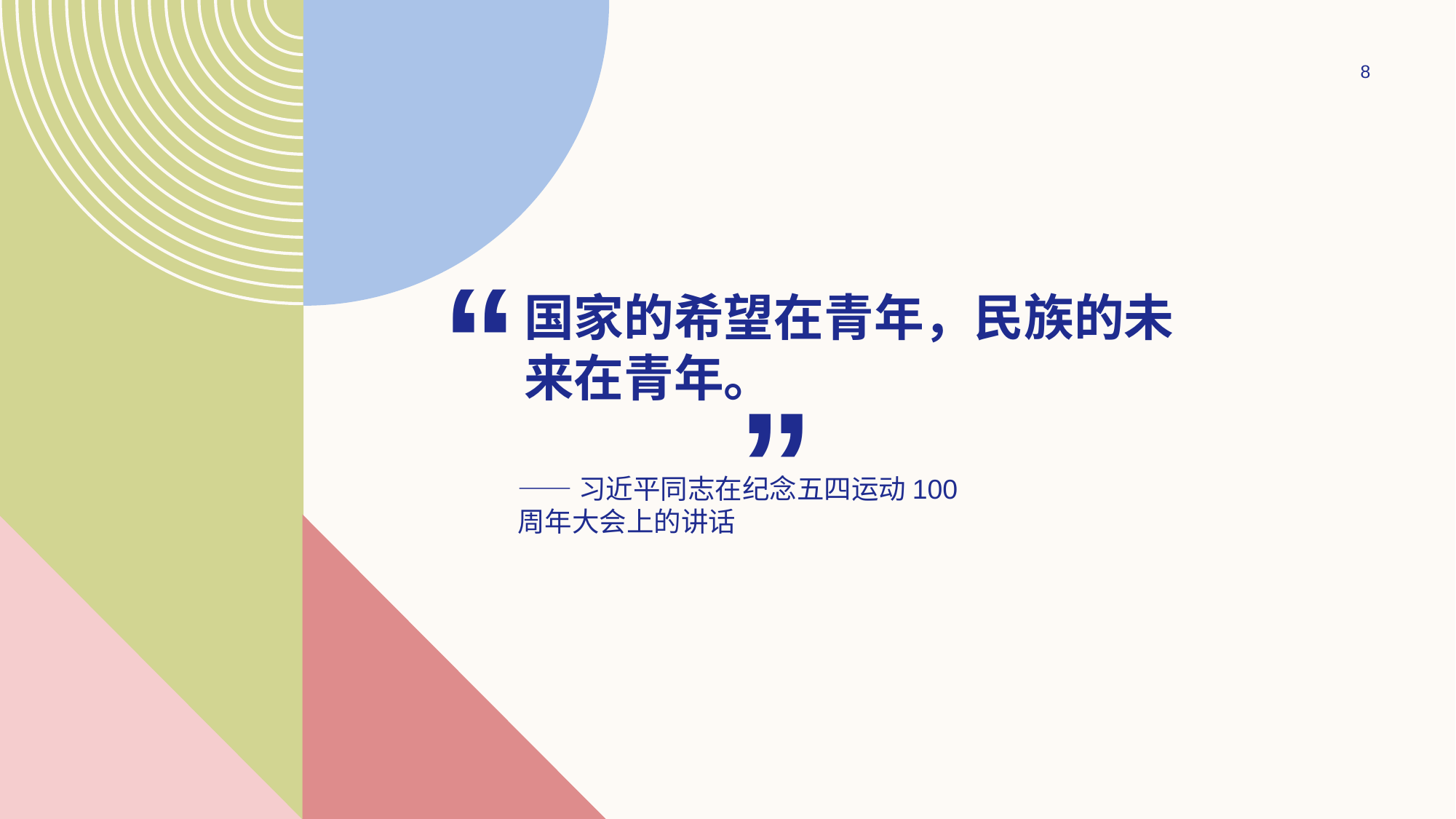

8
“
# 国家的希望在青年，民族的未来在青年。
”
——习近平同志在纪念五四运动100周年大会上的讲话